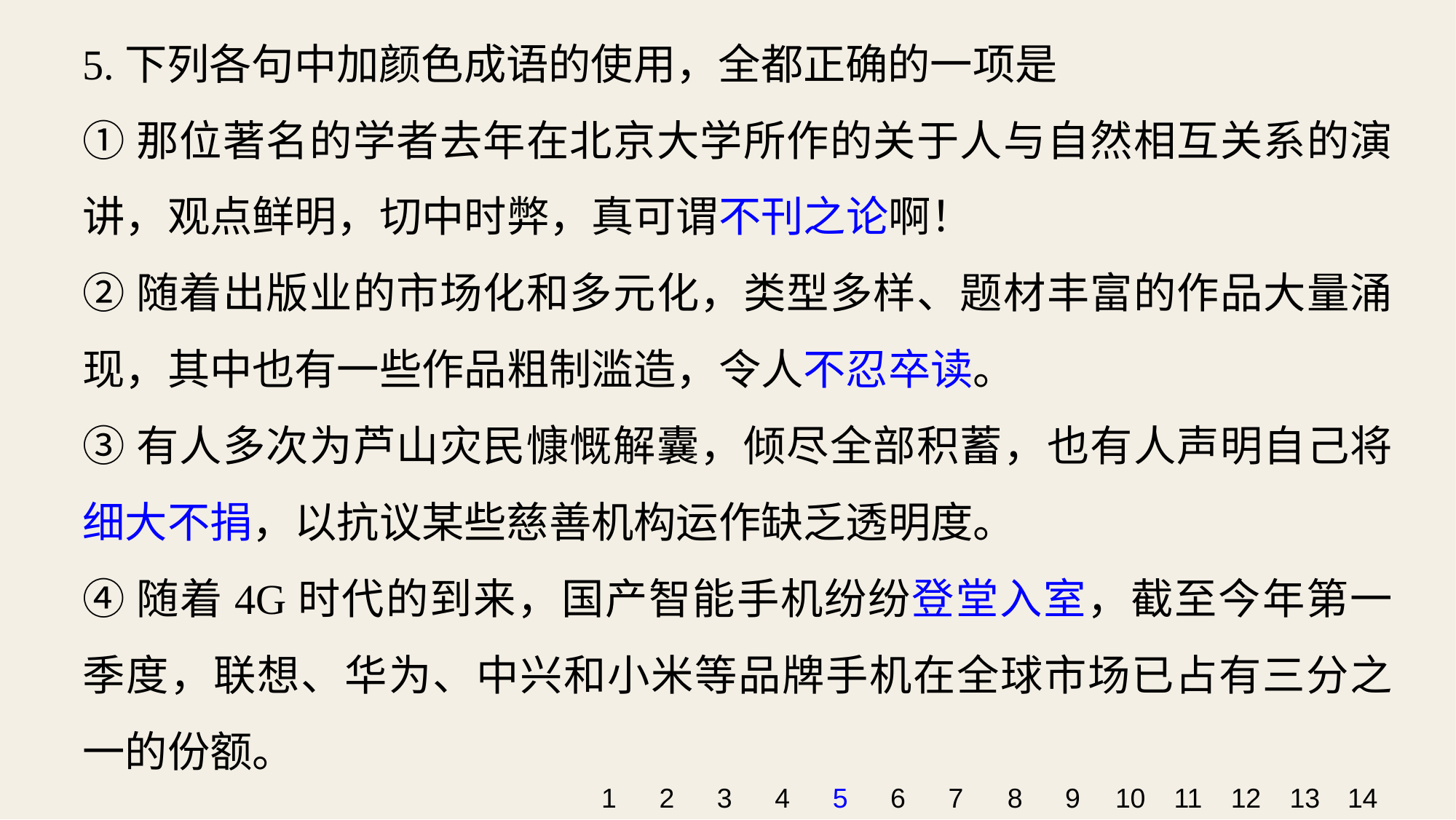

5.下列各句中加颜色成语的使用，全都正确的一项是
①那位著名的学者去年在北京大学所作的关于人与自然相互关系的演讲，观点鲜明，切中时弊，真可谓不刊之论啊！
②随着出版业的市场化和多元化，类型多样、题材丰富的作品大量涌现，其中也有一些作品粗制滥造，令人不忍卒读。
③有人多次为芦山灾民慷慨解囊，倾尽全部积蓄，也有人声明自己将细大不捐，以抗议某些慈善机构运作缺乏透明度。
④随着4G时代的到来，国产智能手机纷纷登堂入室，截至今年第一季度，联想、华为、中兴和小米等品牌手机在全球市场已占有三分之一的份额。
1
2
3
4
5
6
7
8
9
10
11
12
13
14